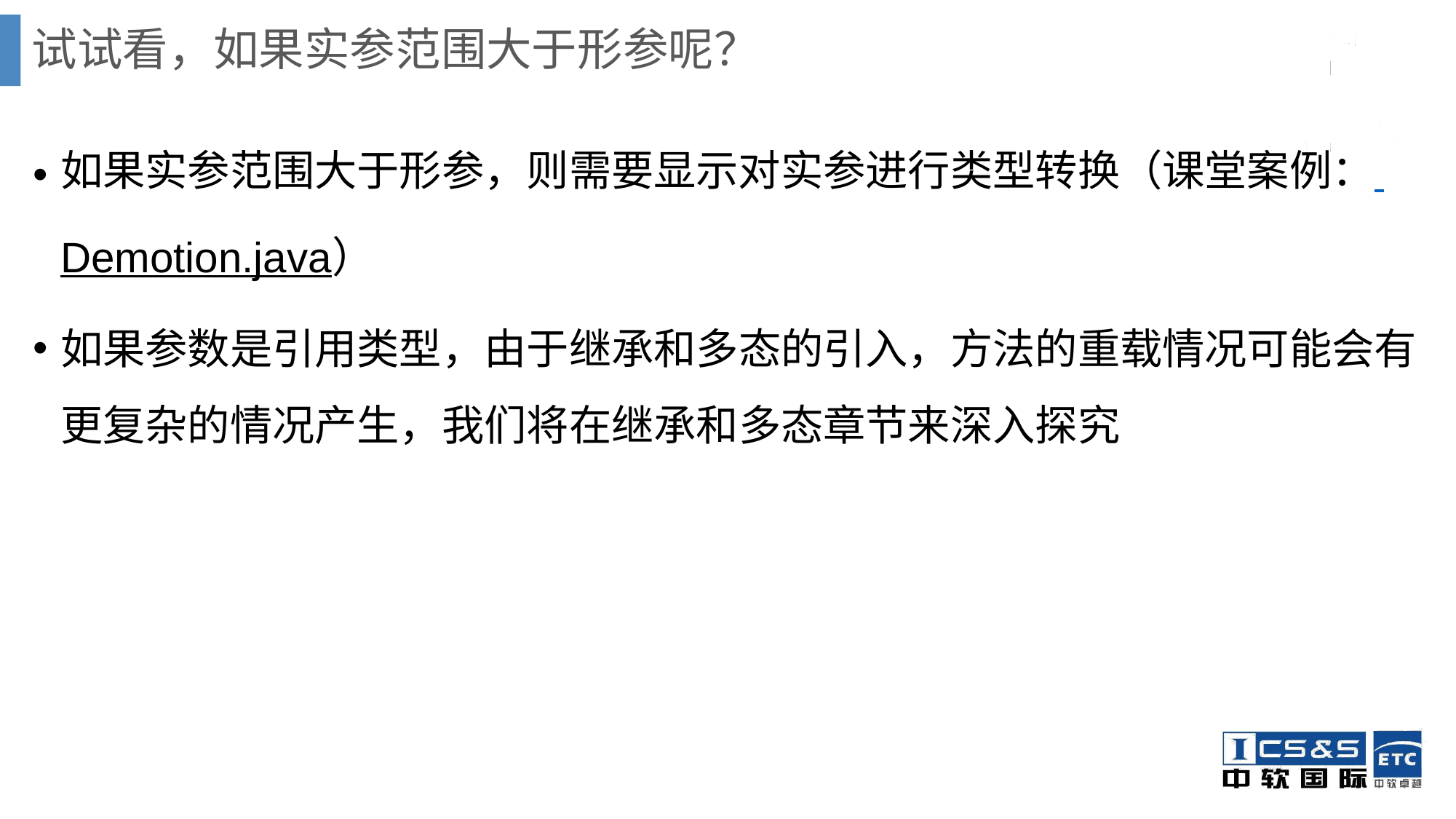

# 试试看，如果实参范围大于形参呢？
如果实参范围大于形参，则需要显示对实参进行类型转换（课堂案例： Demotion.java）
如果参数是引用类型，由于继承和多态的引入，方法的重载情况可能会有更复杂的情况产生，我们将在继承和多态章节来深入探究